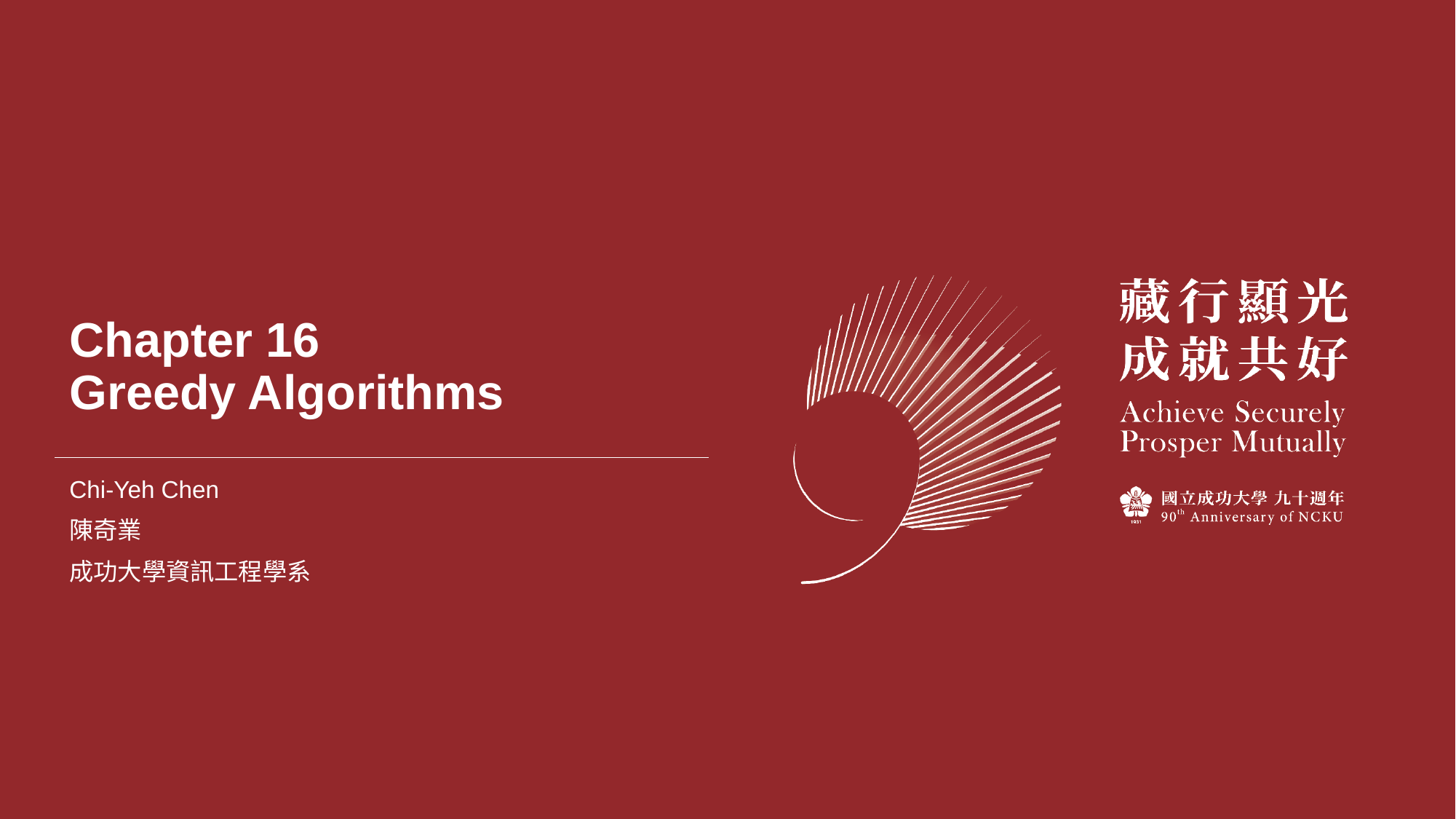

# Chapter 16 Greedy Algorithms
Chi-Yeh Chen
陳奇業
成功大學資訊工程學系